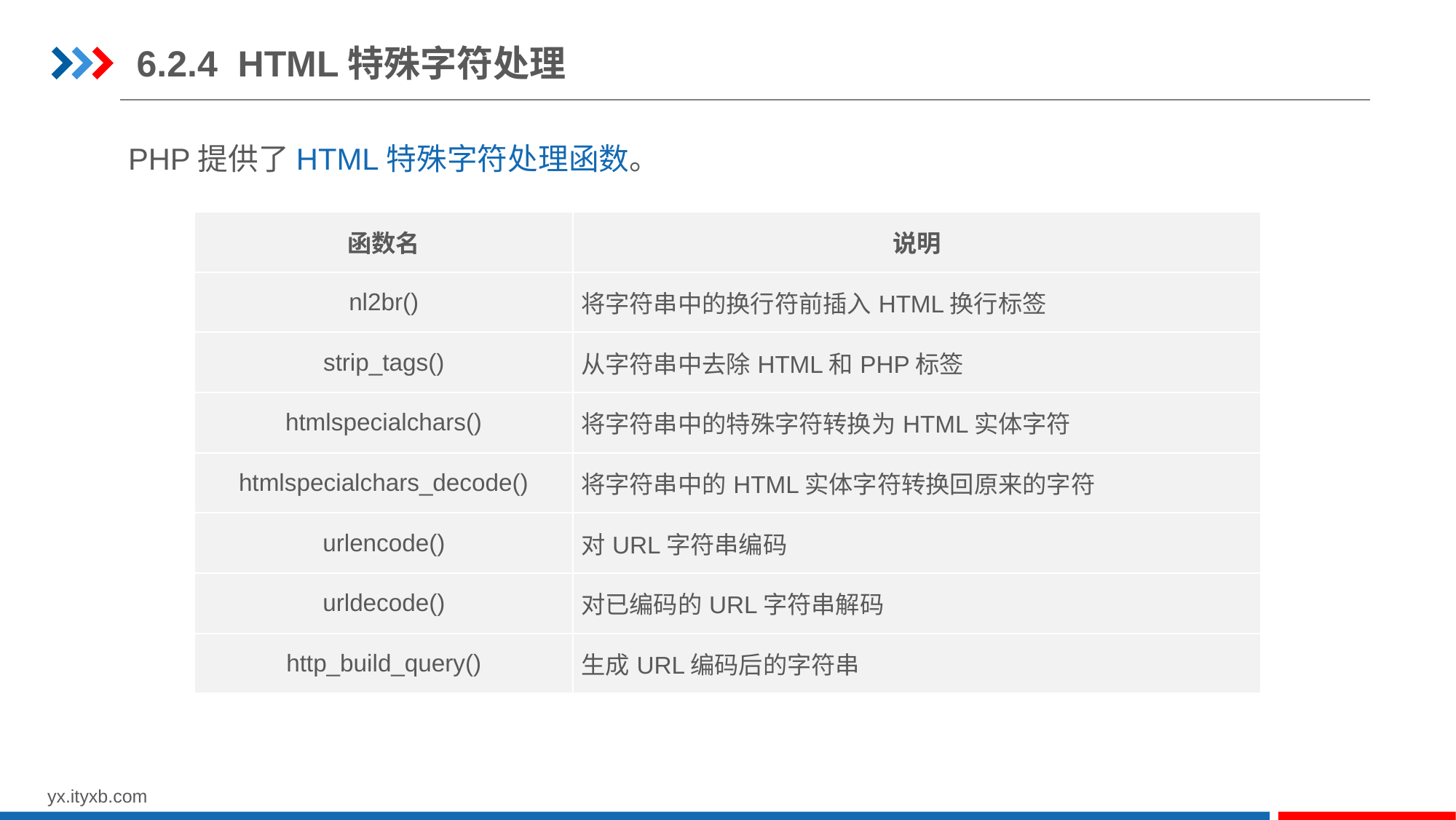

6.2.4  HTML特殊字符处理
PHP提供了HTML特殊字符处理函数。
| 函数名 | 说明 |
| --- | --- |
| nl2br() | 将字符串中的换行符前插入HTML换行标签 |
| strip\_tags() | 从字符串中去除HTML和PHP标签 |
| htmlspecialchars() | 将字符串中的特殊字符转换为HTML实体字符 |
| htmlspecialchars\_decode() | 将字符串中的HTML实体字符转换回原来的字符 |
| urlencode() | 对URL字符串编码 |
| urldecode() | 对已编码的URL字符串解码 |
| http\_build\_query() | 生成URL编码后的字符串 |